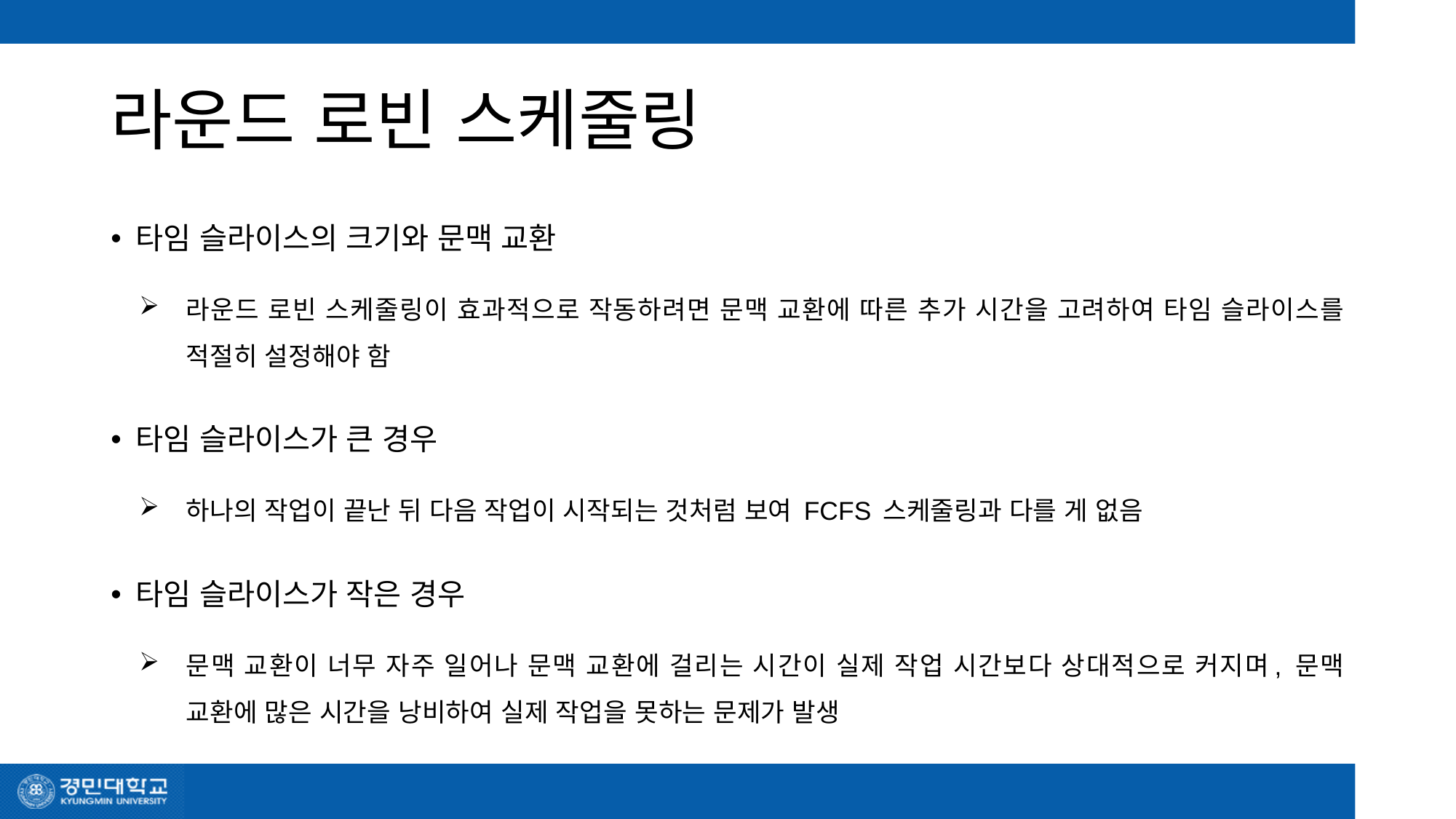

# 라운드 로빈 스케줄링
타임 슬라이스의 크기와 문맥 교환

라운드 로빈 스케줄링이 효과적으로 작동하려면 문맥 교환에 따른 추가 시간을 고려하여 타임 슬라이스를 적절히 설정해야 함

타임 슬라이스가 큰 경우

하나의 작업이 끝난 뒤 다음 작업이 시작되는 것처럼 보여 FCFS 스케줄링과 다를 게 없음

타임 슬라이스가 작은 경우

문맥 교환이 너무 자주 일어나 문맥 교환에 걸리는 시간이 실제 작업 시간보다 상대적으로 커지며, 문맥 교환에 많은 시간을 낭비하여 실제 작업을 못하는 문제가 발생